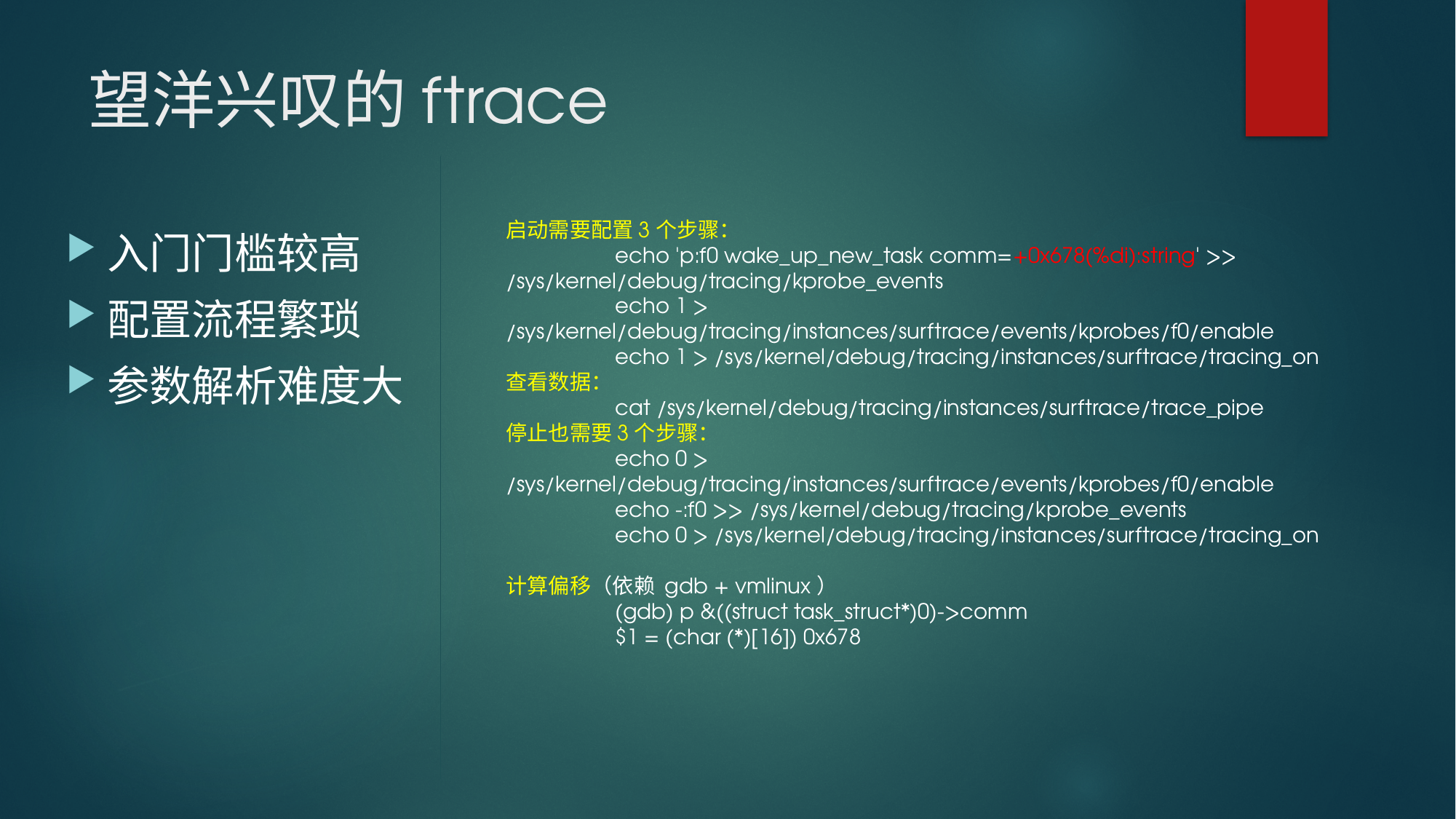

# 望洋兴叹的ftrace
启动需要配置3个步骤：
	echo 'p:f0 wake_up_new_task comm=+0x678(%di):string' >> /sys/kernel/debug/tracing/kprobe_events
	echo 1 > /sys/kernel/debug/tracing/instances/surftrace/events/kprobes/f0/enable
	echo 1 > /sys/kernel/debug/tracing/instances/surftrace/tracing_on
查看数据：
	cat /sys/kernel/debug/tracing/instances/surftrace/trace_pipe
停止也需要3个步骤：
	echo 0 > /sys/kernel/debug/tracing/instances/surftrace/events/kprobes/f0/enable
	echo -:f0 >> /sys/kernel/debug/tracing/kprobe_events
	echo 0 > /sys/kernel/debug/tracing/instances/surftrace/tracing_on

计算偏移（依赖 gdb + vmlinux）
	(gdb) p &((struct task_struct*)0)->comm
	$1 = (char (*)[16]) 0x678
入门门槛较高
配置流程繁琐
参数解析难度大